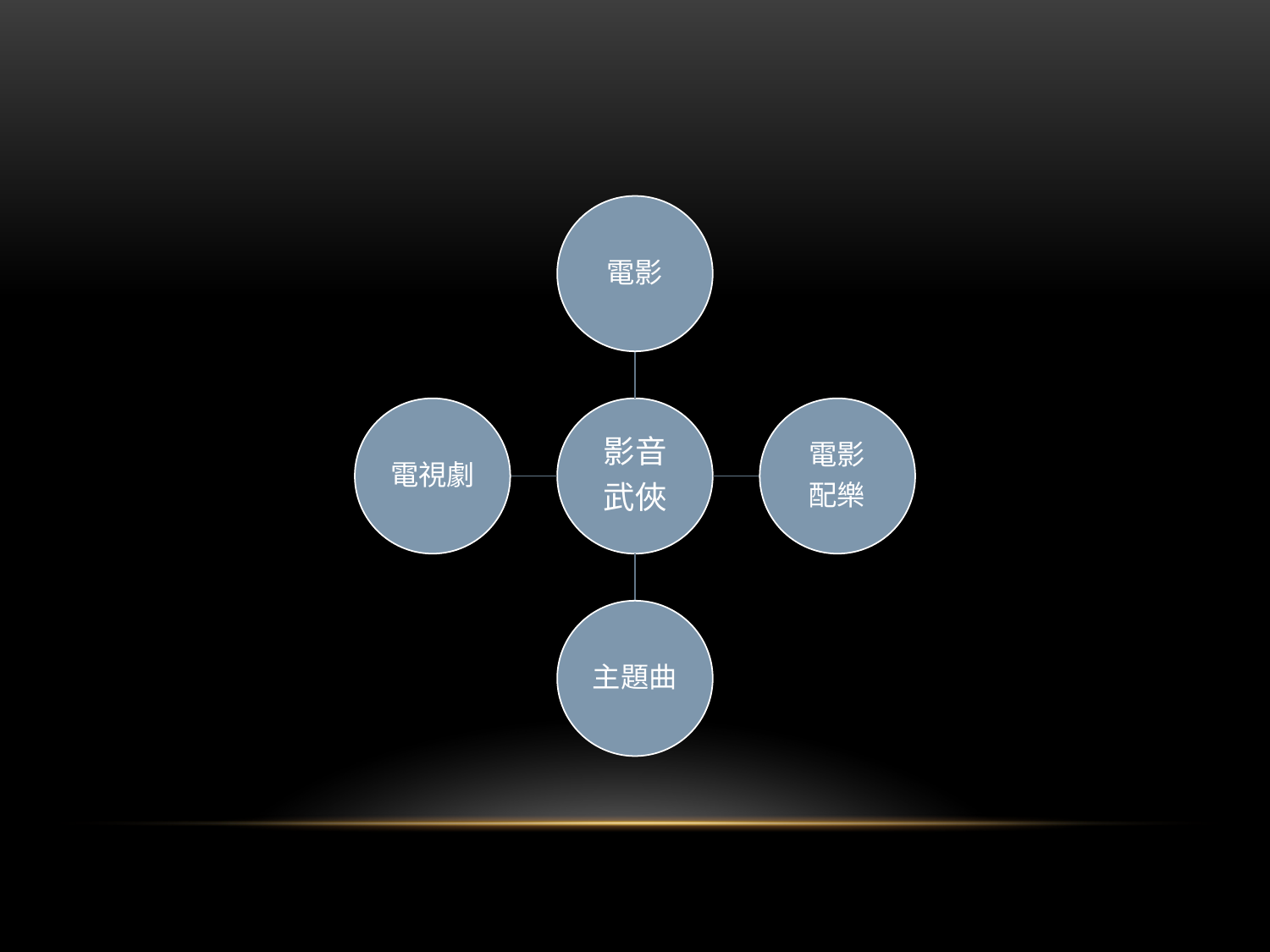

影音
武俠

電影

電影
配樂

主題曲

電視劇